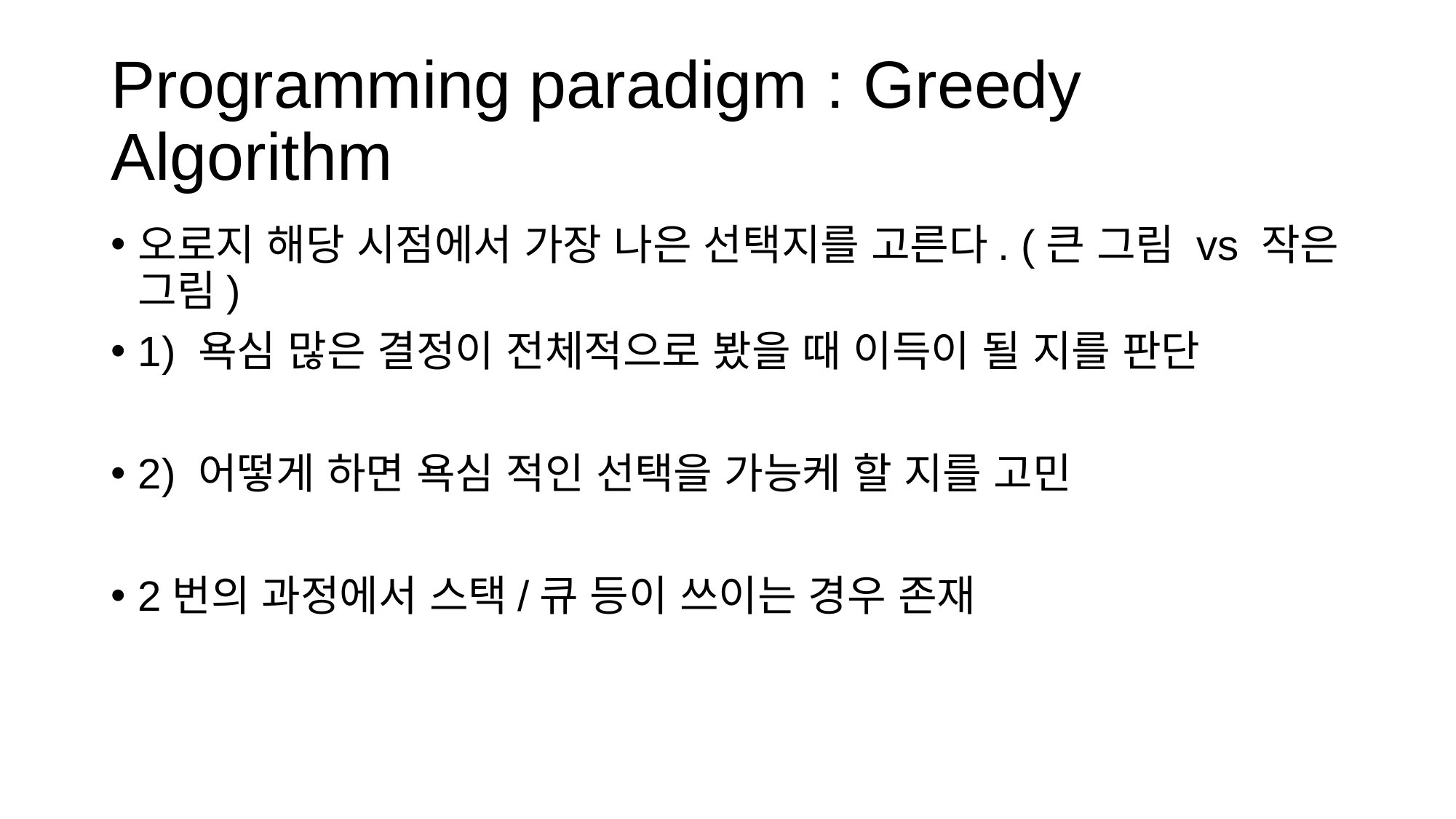

# Programming paradigm : Greedy Algorithm
오로지 해당 시점에서 가장 나은 선택지를 고른다. (큰 그림 vs 작은 그림)
1) 욕심 많은 결정이 전체적으로 봤을 때 이득이 될 지를 판단

2) 어떻게 하면 욕심 적인 선택을 가능케 할 지를 고민

2번의 과정에서 스택/큐 등이 쓰이는 경우 존재